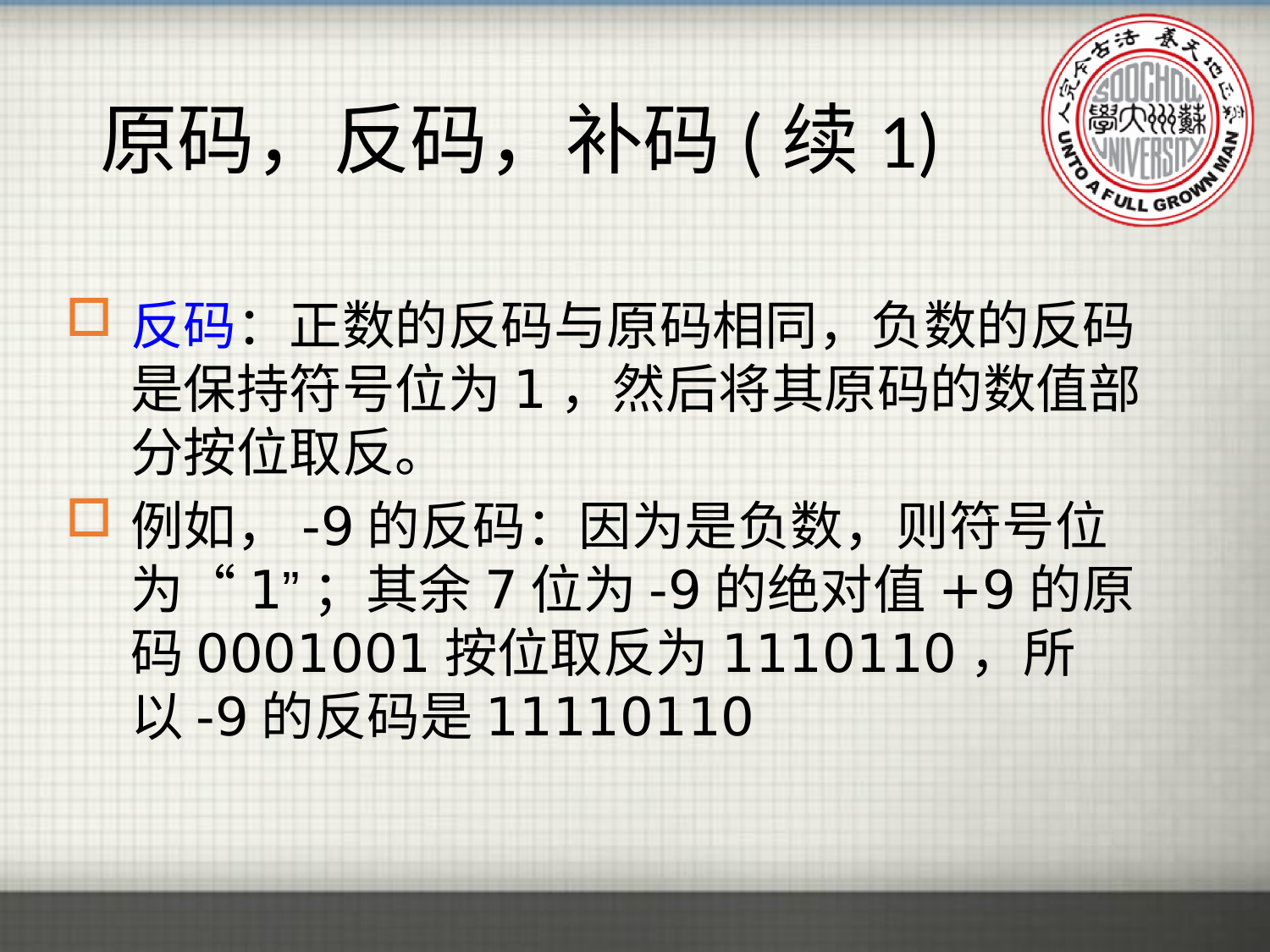

# 原码，反码，补码(续1)

反码：正数的反码与原码相同，负数的反码是保持符号位为1，然后将其原码的数值部分按位取反。
例如，-9的反码：因为是负数，则符号位为“1”；其余7位为-9的绝对值+9的原码0001001按位取反为1110110，所以-9的反码是11110110